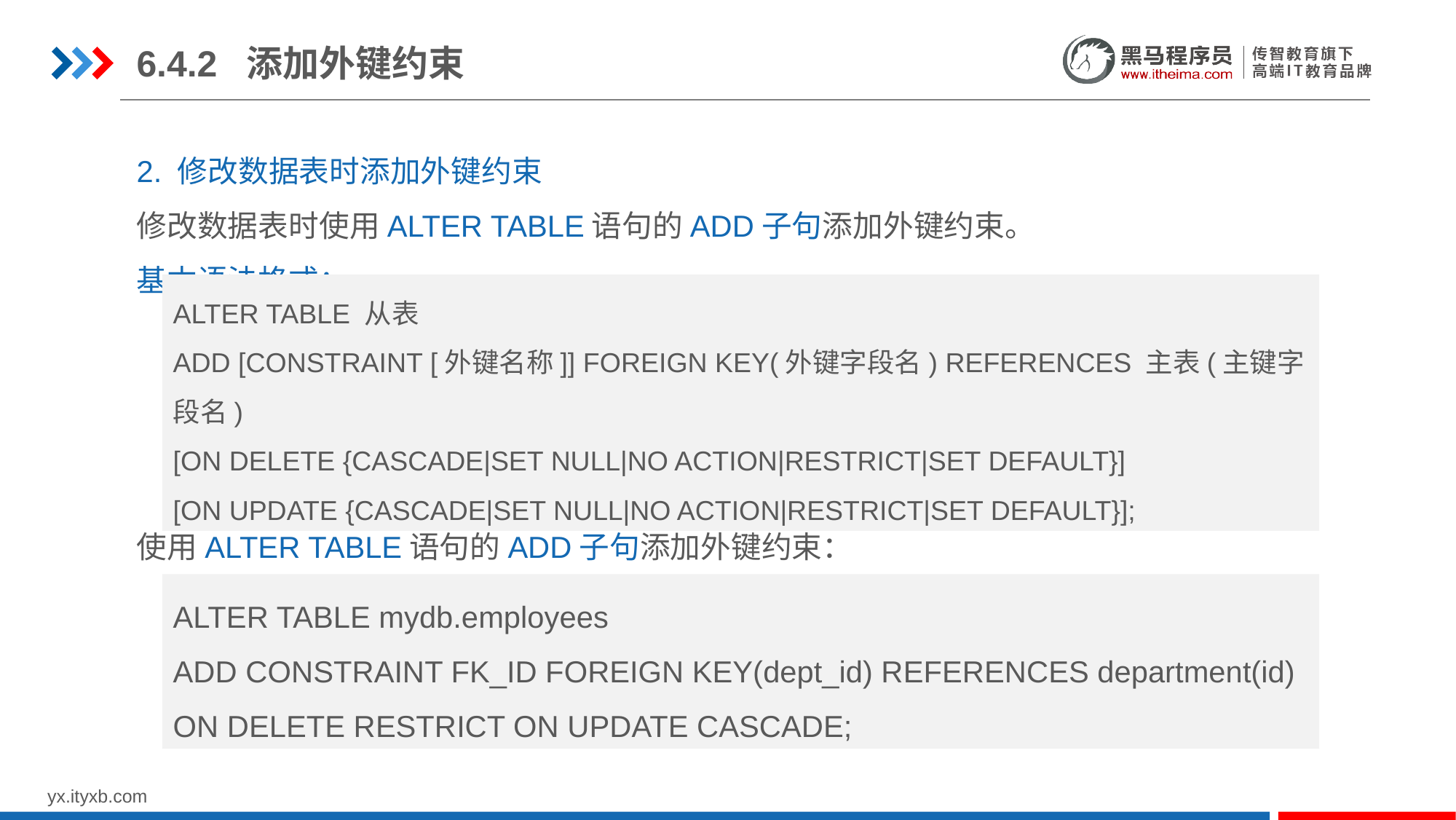

6.4.2  添加外键约束
2. 修改数据表时添加外键约束
修改数据表时使用ALTER TABLE语句的ADD子句添加外键约束。
基本语法格式：
ALTER TABLE 从表
ADD [CONSTRAINT [外键名称]] FOREIGN KEY(外键字段名) REFERENCES 主表(主键字段名)
[ON DELETE {CASCADE|SET NULL|NO ACTION|RESTRICT|SET DEFAULT}]
[ON UPDATE {CASCADE|SET NULL|NO ACTION|RESTRICT|SET DEFAULT}];
使用ALTER TABLE语句的ADD子句添加外键约束：
ALTER TABLE mydb.employees
ADD CONSTRAINT FK_ID FOREIGN KEY(dept_id) REFERENCES department(id)
ON DELETE RESTRICT ON UPDATE CASCADE;